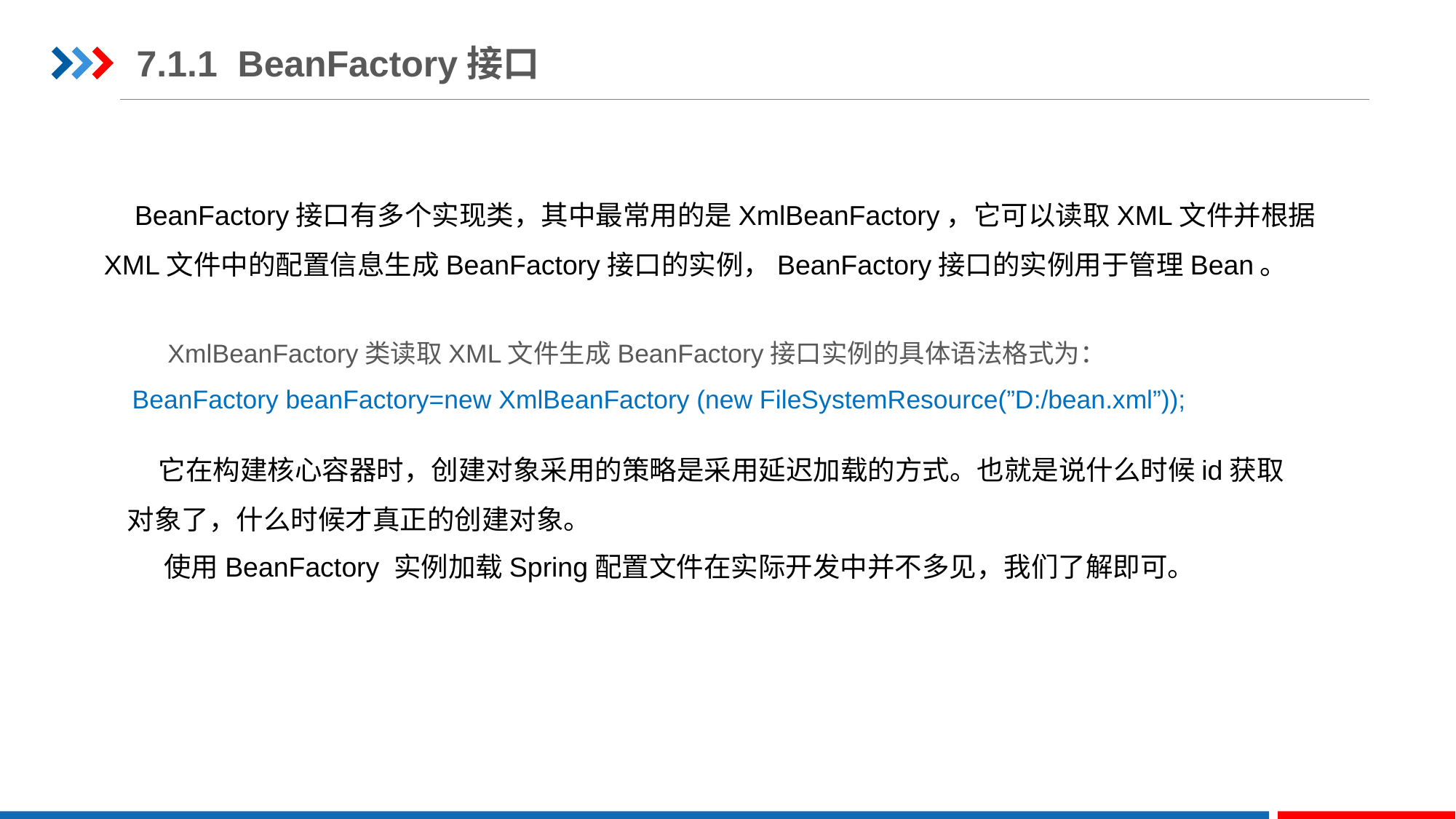

7.1.1  BeanFactory接口
    BeanFactory接口有多个实现类，其中最常用的是XmlBeanFactory，它可以读取XML文件并根据XML文件中的配置信息生成BeanFactory接口的实例，BeanFactory接口的实例用于管理Bean。
       XmlBeanFactory类读取XML文件生成BeanFactory接口实例的具体语法格式为：
  BeanFactory beanFactory=new XmlBeanFactory (new FileSystemResource(”D:/bean.xml”));
    它在构建核心容器时，创建对象采用的策略是采用延迟加载的方式。也就是说什么时候id获取对象了，什么时候才真正的创建对象。
 使用BeanFactory 实例加载Spring配置文件在实际开发中并不多见，我们了解即可。